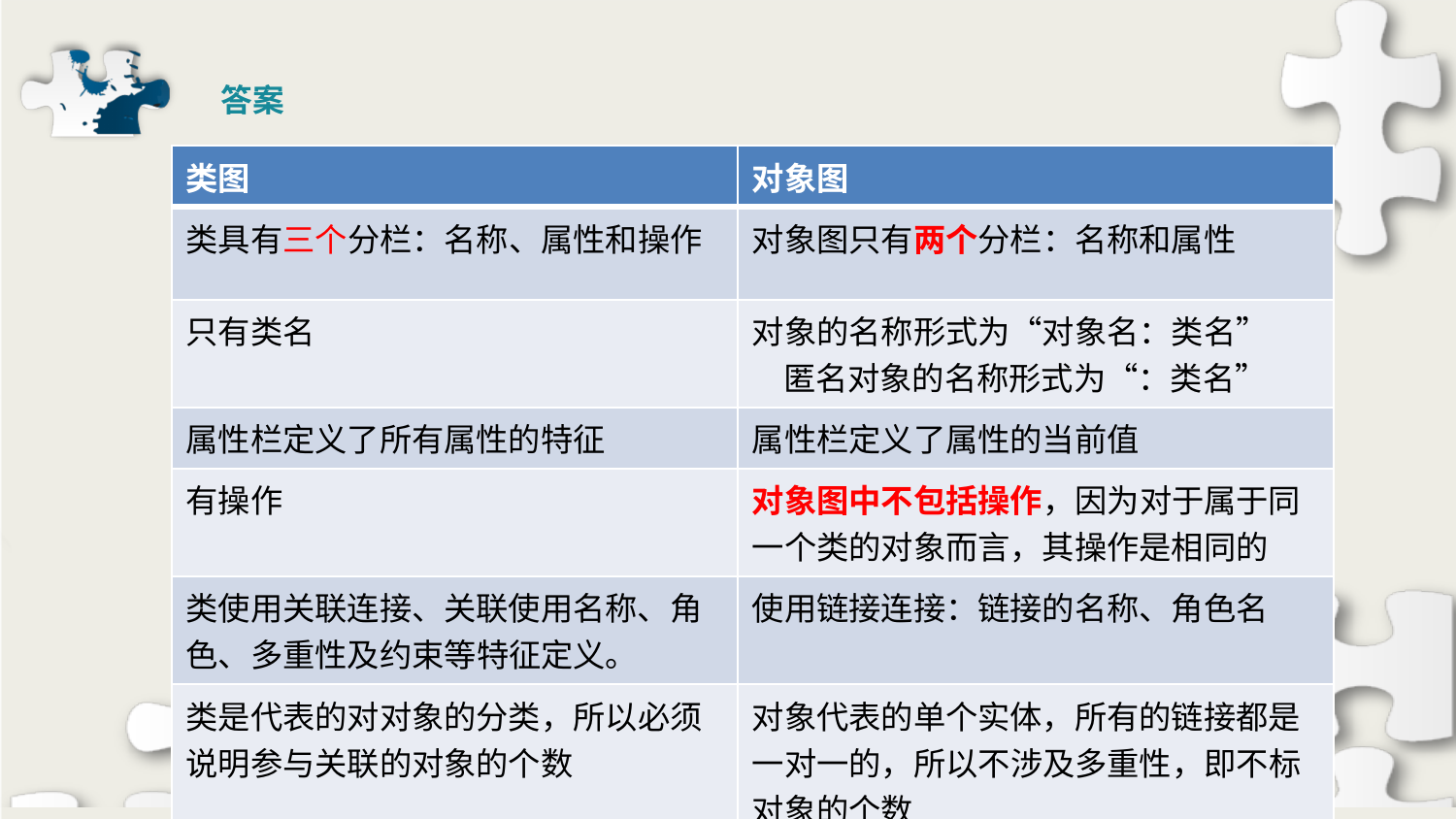

答案
| 类图 | 对象图 |
| --- | --- |
| 类具有三个分栏：名称、属性和操作 | 对象图只有两个分栏：名称和属性 |
| 只有类名 | 对象的名称形式为“对象名：类名” 匿名对象的名称形式为“：类名” |
| 属性栏定义了所有属性的特征 | 属性栏定义了属性的当前值 |
| 有操作 | 对象图中不包括操作，因为对于属于同一个类的对象而言，其操作是相同的 |
| 类使用关联连接、关联使用名称、角色、多重性及约束等特征定义。 | 使用链接连接：链接的名称、角色名 |
| 类是代表的对对象的分类，所以必须说明参与关联的对象的个数 | 对象代表的单个实体，所有的链接都是一对一的，所以不涉及多重性，即不标对象的个数 |